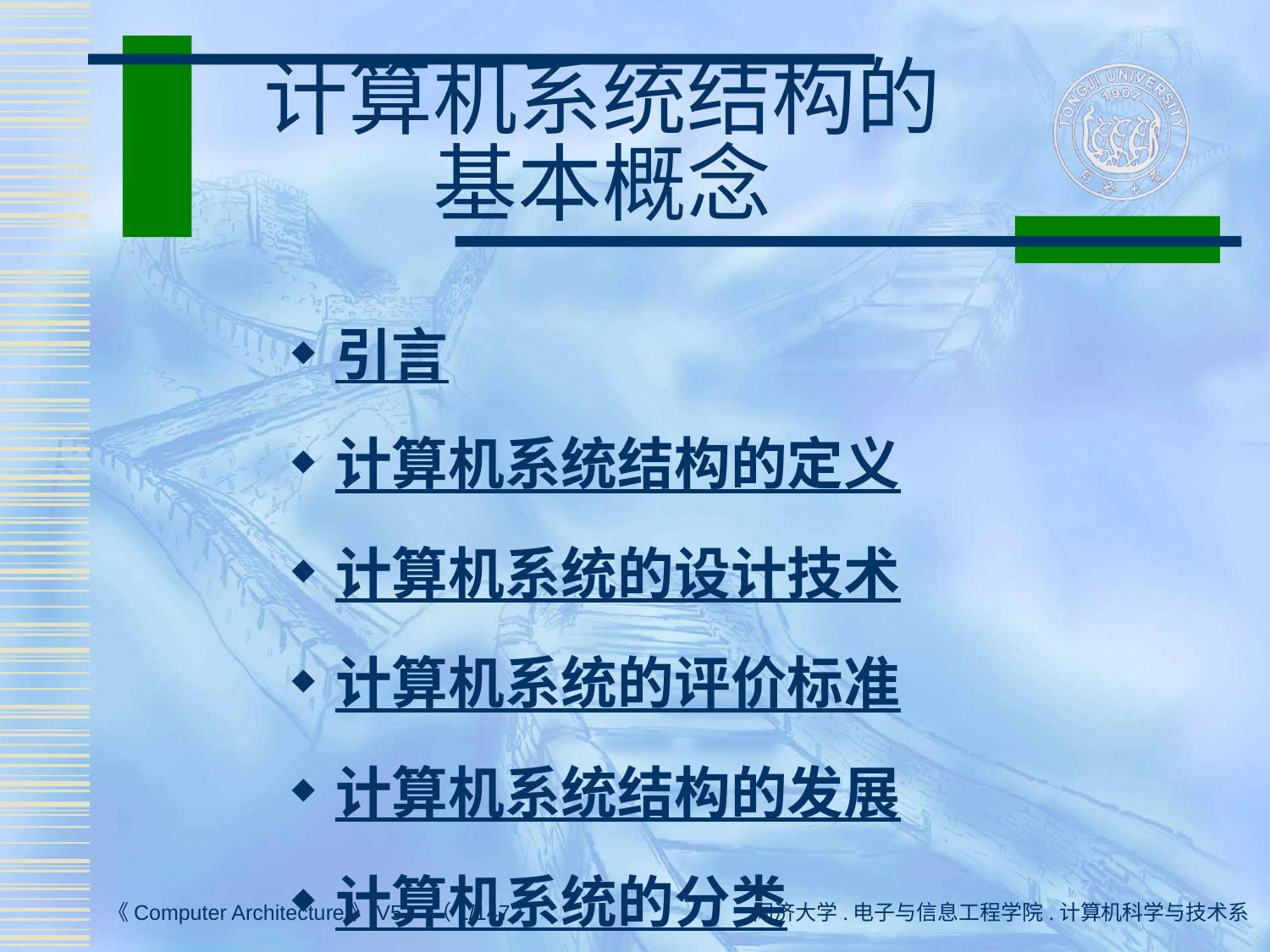

# 计算机系统结构的 基本概念
引言
计算机系统结构的定义
计算机系统的设计技术
计算机系统的评价标准
计算机系统结构的发展
计算机系统的分类